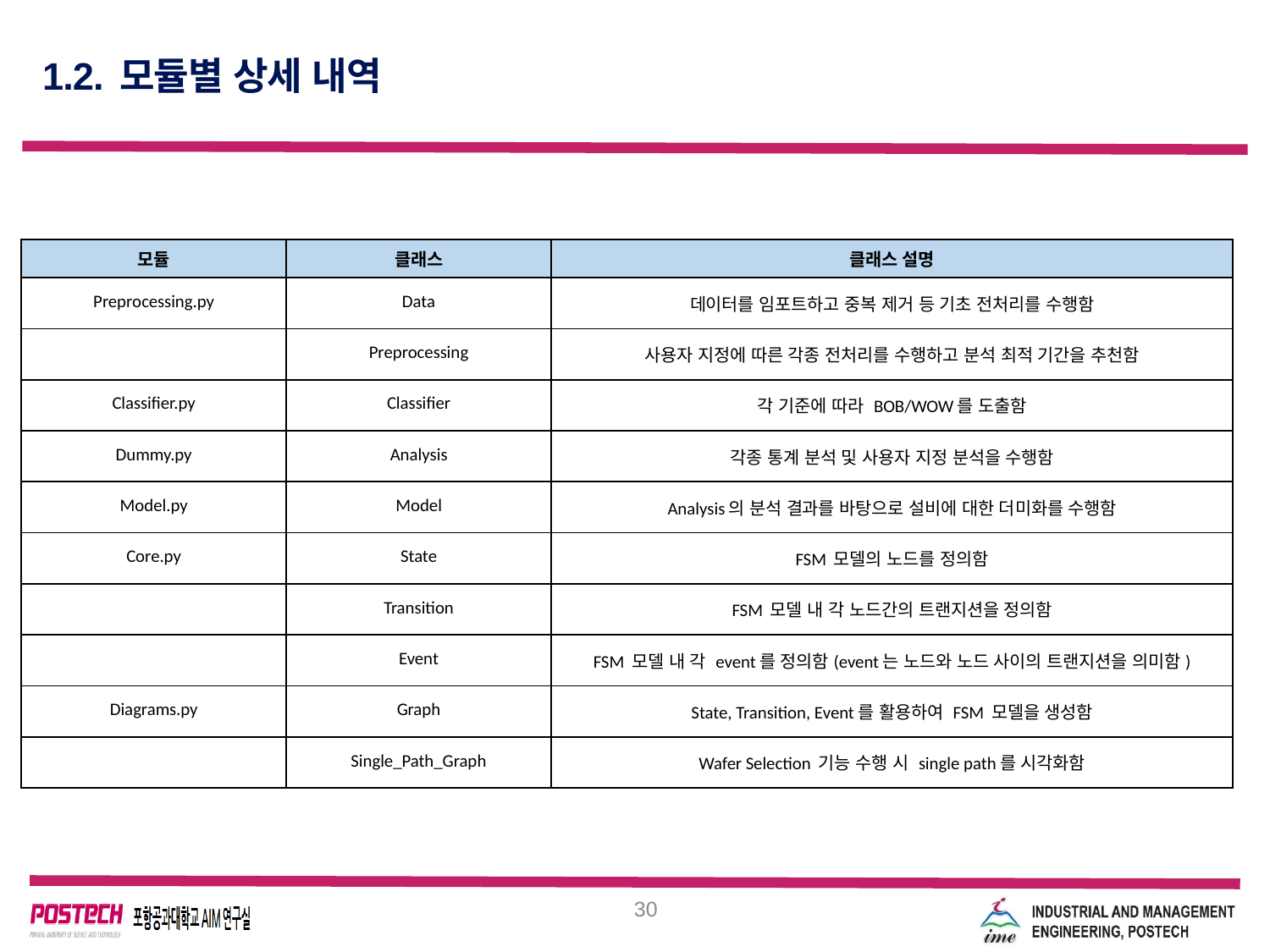

# 1.2. 모듈별 상세 내역
| 모듈 | 클래스 | 클래스 설명 |
| --- | --- | --- |
| Preprocessing.py | Data | 데이터를 임포트하고 중복 제거 등 기초 전처리를 수행함 |
|  | Preprocessing | 사용자 지정에 따른 각종 전처리를 수행하고 분석 최적 기간을 추천함 |
| Classifier.py | Classifier | 각 기준에 따라 BOB/WOW를 도출함 |
| Dummy.py | Analysis | 각종 통계 분석 및 사용자 지정 분석을 수행함 |
| Model.py | Model | Analysis의 분석 결과를 바탕으로 설비에 대한 더미화를 수행함 |
| Core.py | State | FSM 모델의 노드를 정의함 |
|  | Transition | FSM 모델 내 각 노드간의 트랜지션을 정의함 |
|  | Event | FSM 모델 내 각 event를 정의함(event는 노드와 노드 사이의 트랜지션을 의미함) |
| Diagrams.py | Graph | State, Transition, Event를 활용하여 FSM 모델을 생성함 |
|  | Single\_Path\_Graph | Wafer Selection 기능 수행 시 single path를 시각화함 |
30